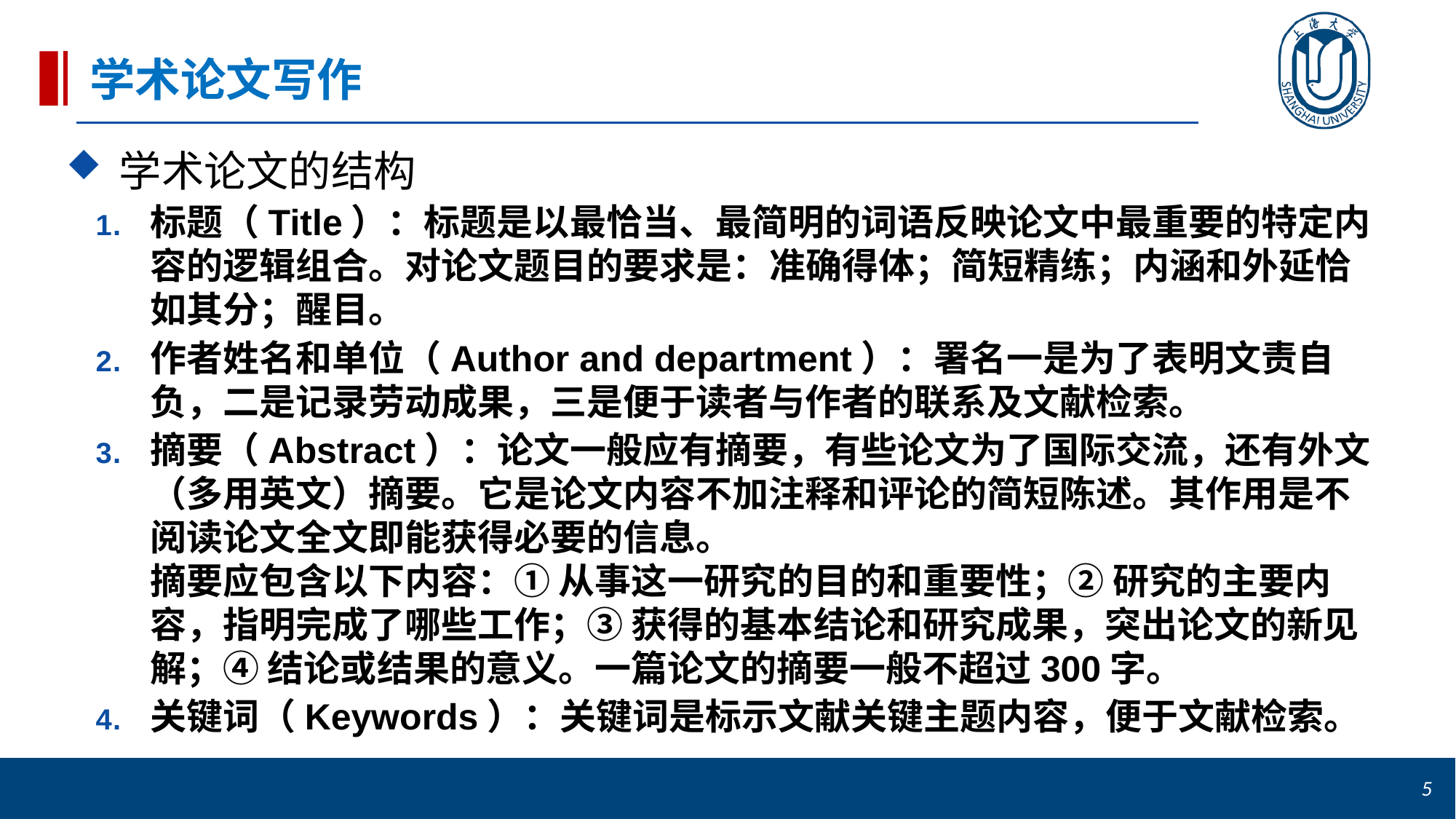

# 学术论文写作
学术论文的结构
标题（Title）：标题是以最恰当、最简明的词语反映论文中最重要的特定内容的逻辑组合。对论文题目的要求是：准确得体；简短精练；内涵和外延恰如其分；醒目。
作者姓名和单位（Author and department）：署名一是为了表明文责自负，二是记录劳动成果，三是便于读者与作者的联系及文献检索。
摘要（Abstract）：论文一般应有摘要，有些论文为了国际交流，还有外文（多用英文）摘要。它是论文内容不加注释和评论的简短陈述。其作用是不阅读论文全文即能获得必要的信息。
摘要应包含以下内容：① 从事这一研究的目的和重要性；② 研究的主要内容，指明完成了哪些工作；③ 获得的基本结论和研究成果，突出论文的新见解；④ 结论或结果的意义。一篇论文的摘要一般不超过300字。
关键词（Keywords）：关键词是标示文献关键主题内容，便于文献检索。

5